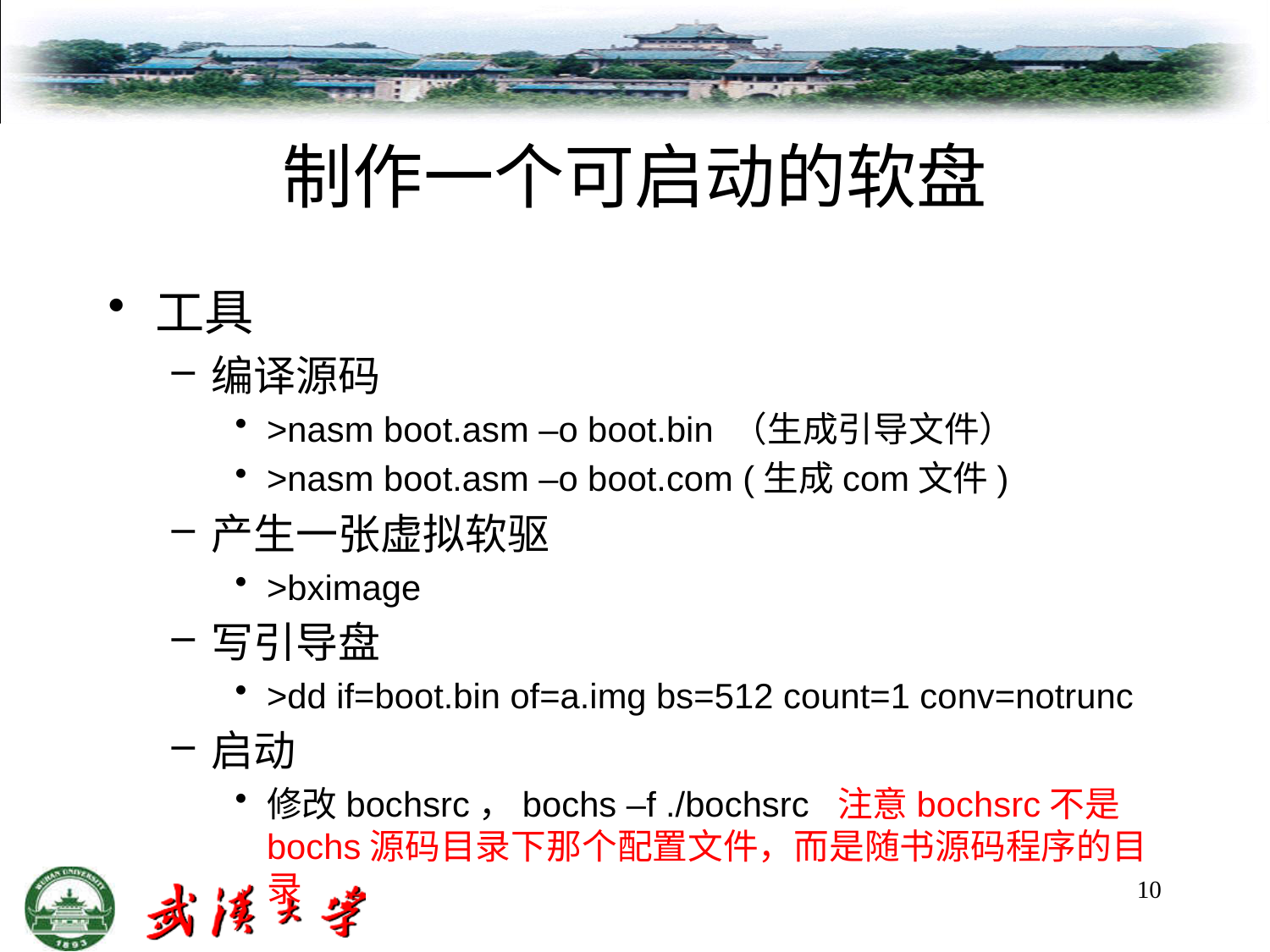

# 制作一个可启动的软盘
工具
编译源码
>nasm boot.asm –o boot.bin （生成引导文件）
>nasm boot.asm –o boot.com (生成com文件)
产生一张虚拟软驱
>bximage
写引导盘
>dd if=boot.bin of=a.img bs=512 count=1 conv=notrunc
启动
修改bochsrc，bochs –f ./bochsrc  注意bochsrc不是bochs源码目录下那个配置文件，而是随书源码程序的目录

10